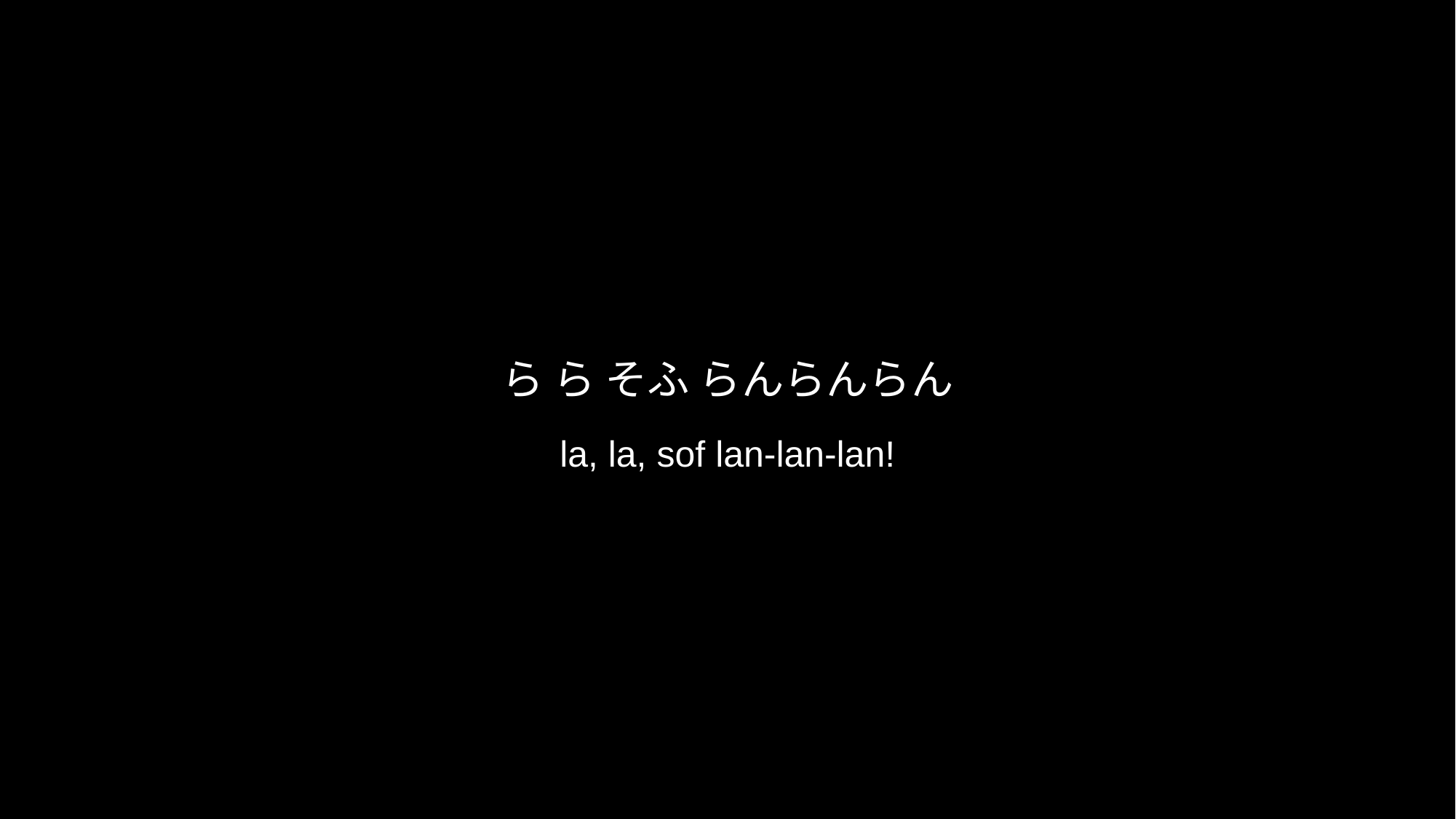

# ら ら そふ らんらんらん
la, la, sof lan-lan-lan!